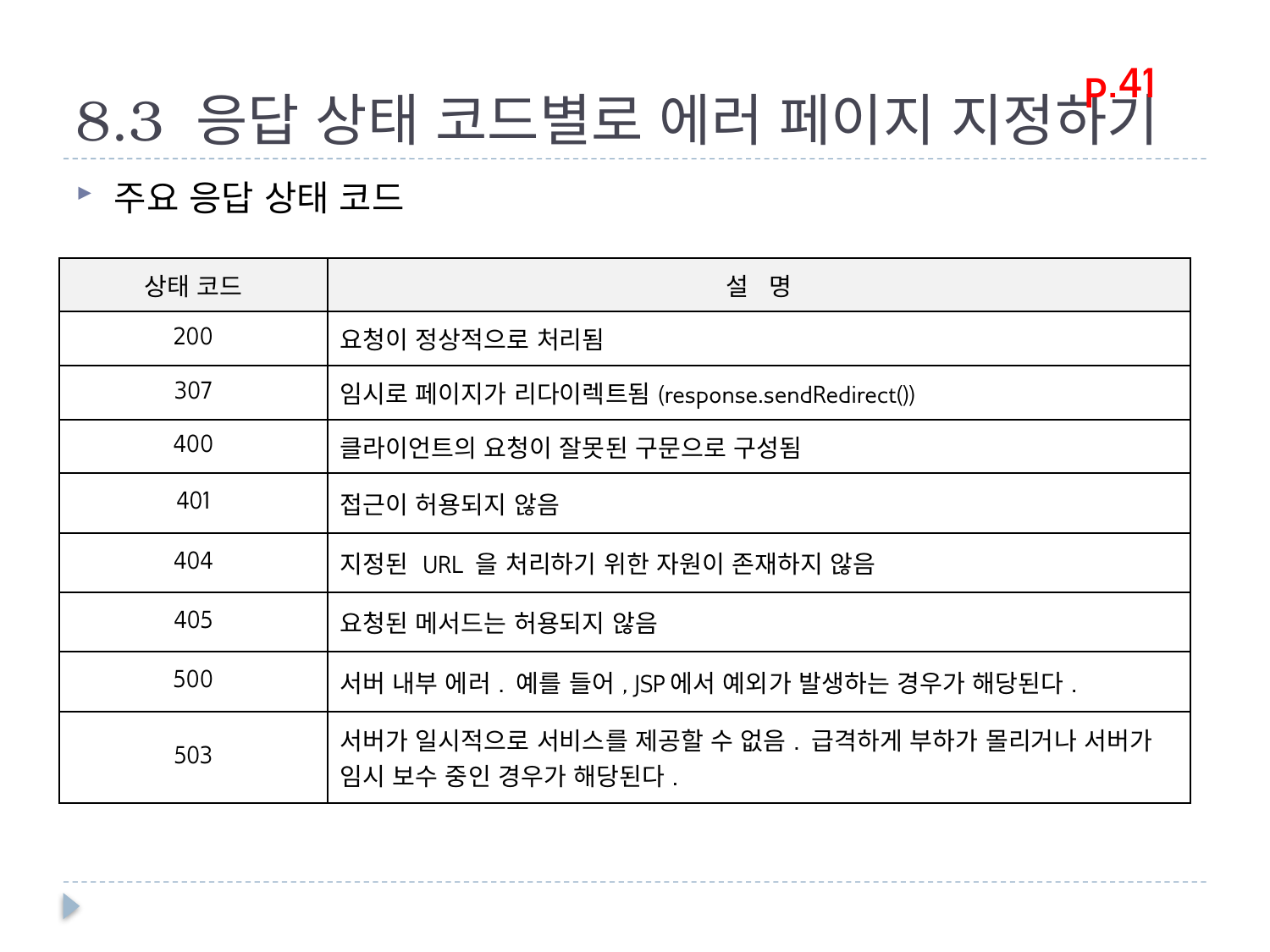

# 8.3 응답 상태 코드별로 에러 페이지 지정하기
p.41
주요 응답 상태 코드
| 상태 코드 | 설 명 |
| --- | --- |
| 200 | 요청이 정상적으로 처리됨 |
| 307 | 임시로 페이지가 리다이렉트됨(response.sendRedirect()) |
| 400 | 클라이언트의 요청이 잘못된 구문으로 구성됨 |
| 401 | 접근이 허용되지 않음 |
| 404 | 지정된 URL 을 처리하기 위한 자원이 존재하지 않음 |
| 405 | 요청된 메서드는 허용되지 않음 |
| 500 | 서버 내부 에러. 예를 들어, JSP에서 예외가 발생하는 경우가 해당된다. |
| 503 | 서버가 일시적으로 서비스를 제공할 수 없음. 급격하게 부하가 몰리거나 서버가 임시 보수 중인 경우가 해당된다. |